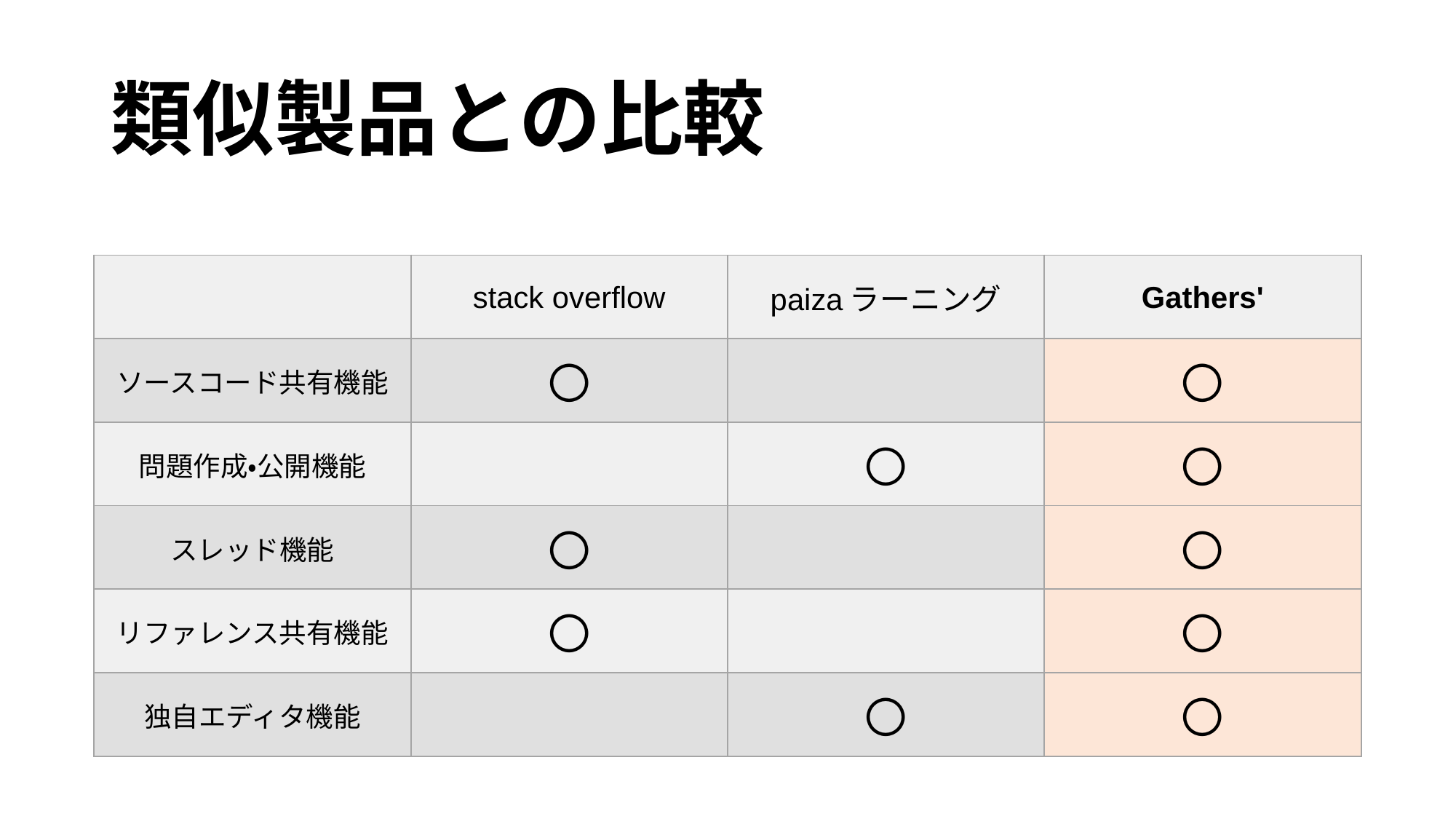

# 類似製品との比較
|  | stack overflow | paizaラーニング | Gathers' |
| --- | --- | --- | --- |
| ソースコード共有機能 | 〇 |  | 〇 |
| 問題作成・公開機能 |  | 〇 | 〇 |
| スレッド機能 | 〇 |  | 〇 |
| リファレンス共有機能 | 〇 |  | 〇 |
| 独自エディタ機能 |  | 〇 | 〇 |